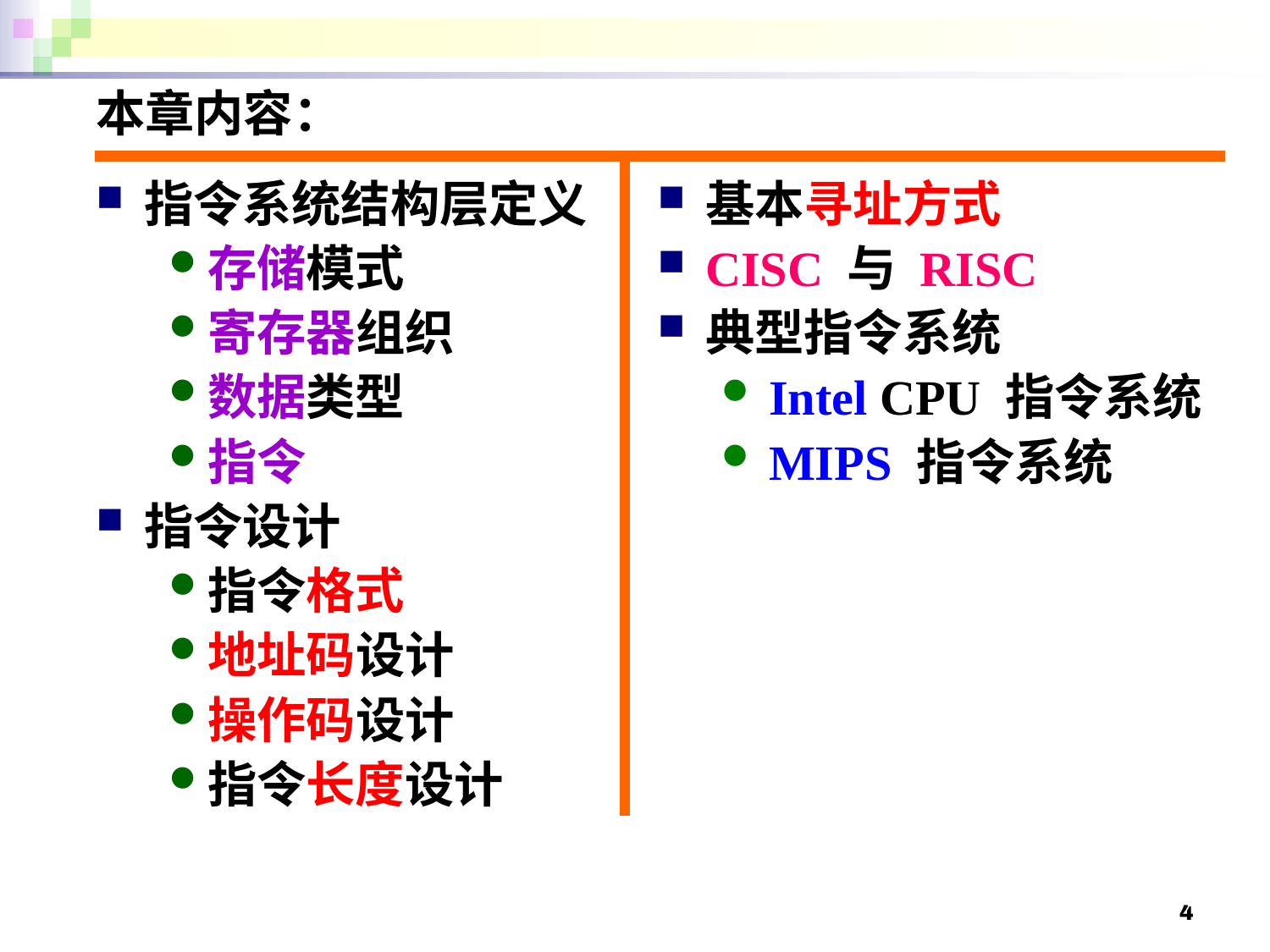

本章内容：
基本寻址方式
CISC 与 RISC
典型指令系统
Intel CPU 指令系统
MIPS 指令系统
指令系统结构层定义
存储模式
寄存器组织
数据类型
指令
指令设计
指令格式
地址码设计
操作码设计
指令长度设计
4